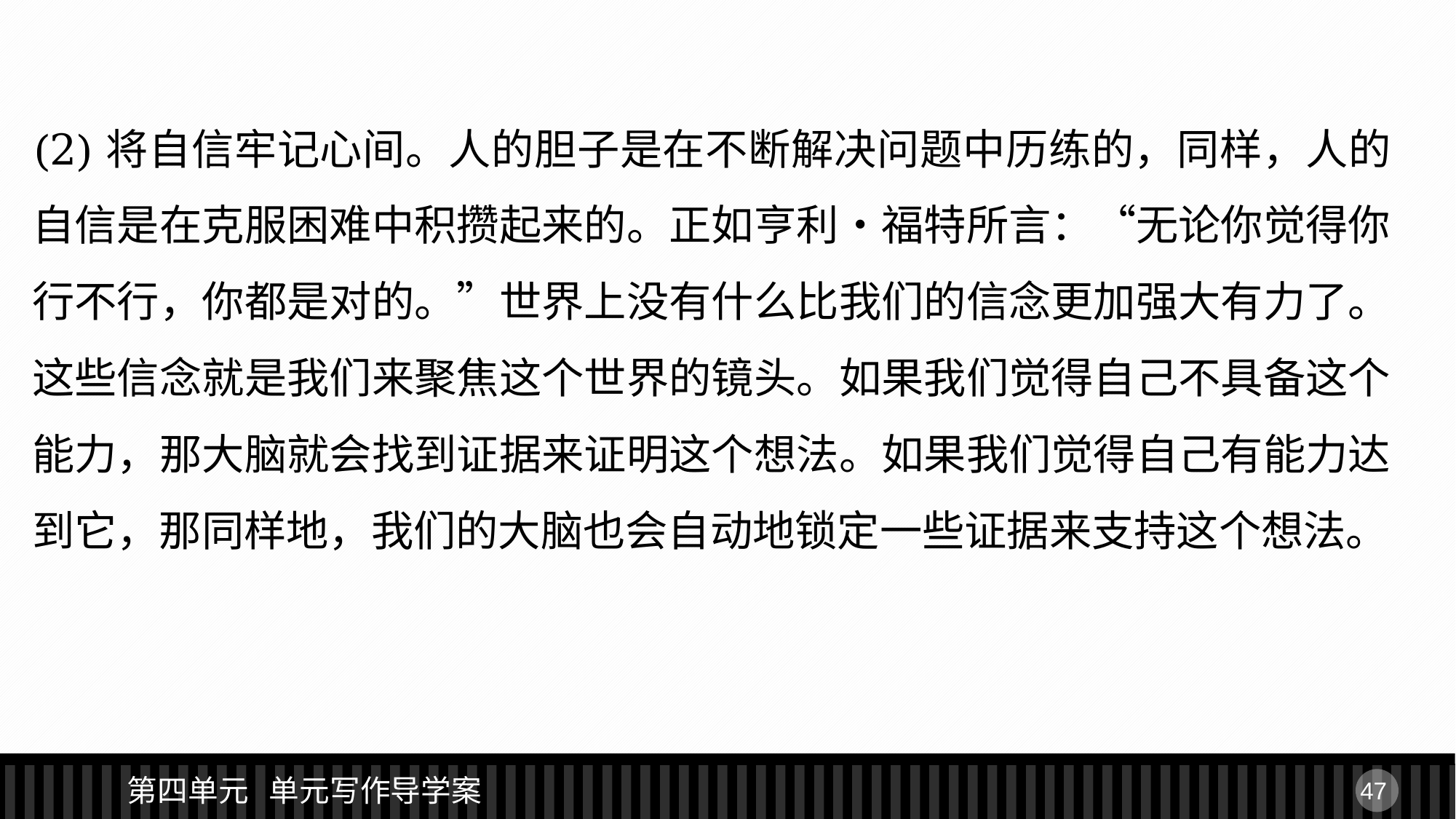

(2)将自信牢记心间。人的胆子是在不断解决问题中历练的，同样，人的自信是在克服困难中积攒起来的。正如亨利•福特所言：“无论你觉得你行不行，你都是对的。”世界上没有什么比我们的信念更加强大有力了。这些信念就是我们来聚焦这个世界的镜头。如果我们觉得自己不具备这个能力，那大脑就会找到证据来证明这个想法。如果我们觉得自己有能力达到它，那同样地，我们的大脑也会自动地锁定一些证据来支持这个想法。